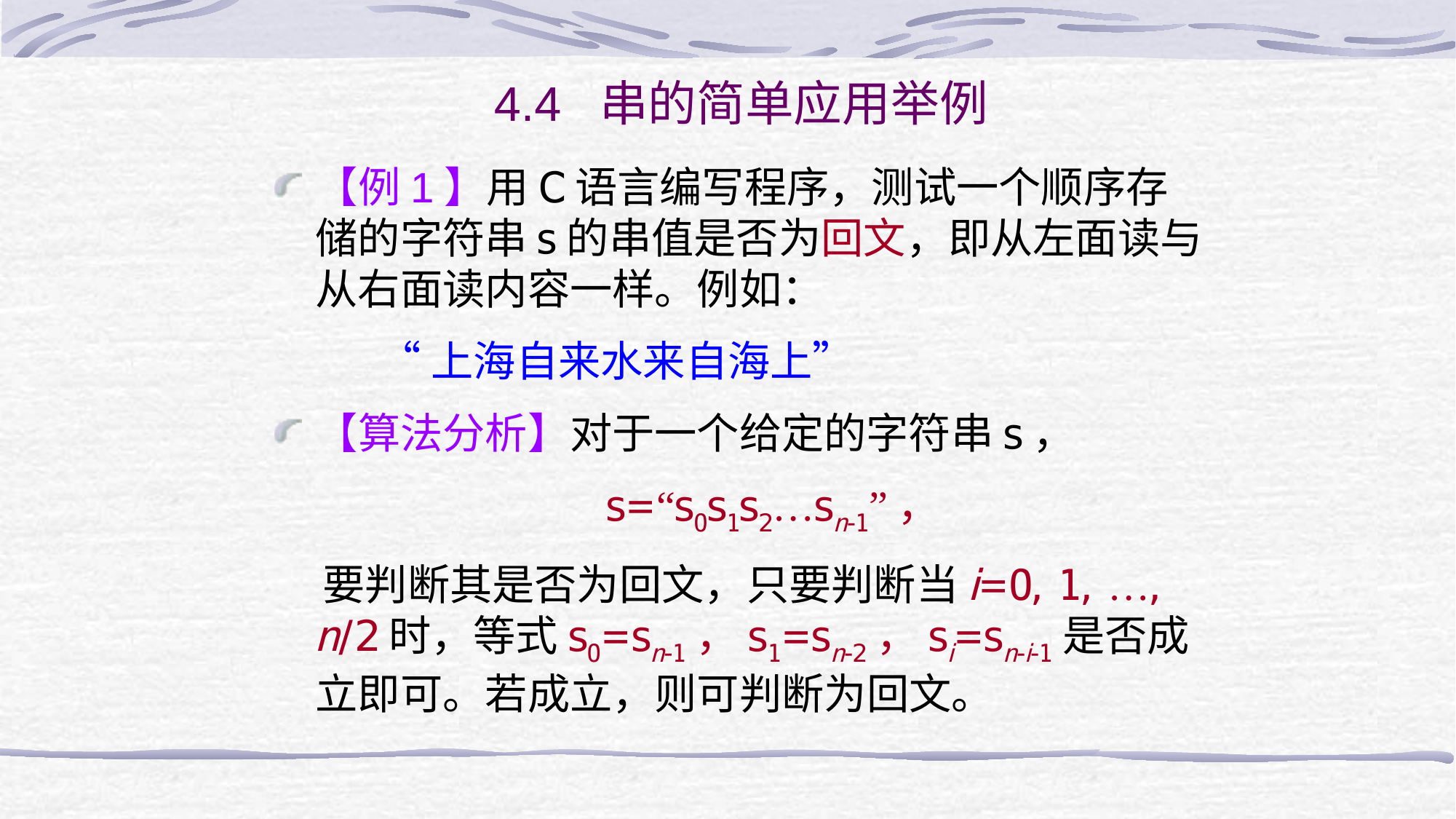

# 4.4  串的简单应用举例
【例1】用C语言编写程序，测试一个顺序存储的字符串s的串值是否为回文，即从左面读与从右面读内容一样。例如：
           “上海自来水来自海上”
【算法分析】对于一个给定的字符串s，
                         s=“s0s1s2…sn−1”，
    要判断其是否为回文，只要判断当i=0, 1, …, n/2时，等式s0=sn−1，s1=sn−2，si=sn−i−1是否成立即可。若成立，则可判断为回文。
32